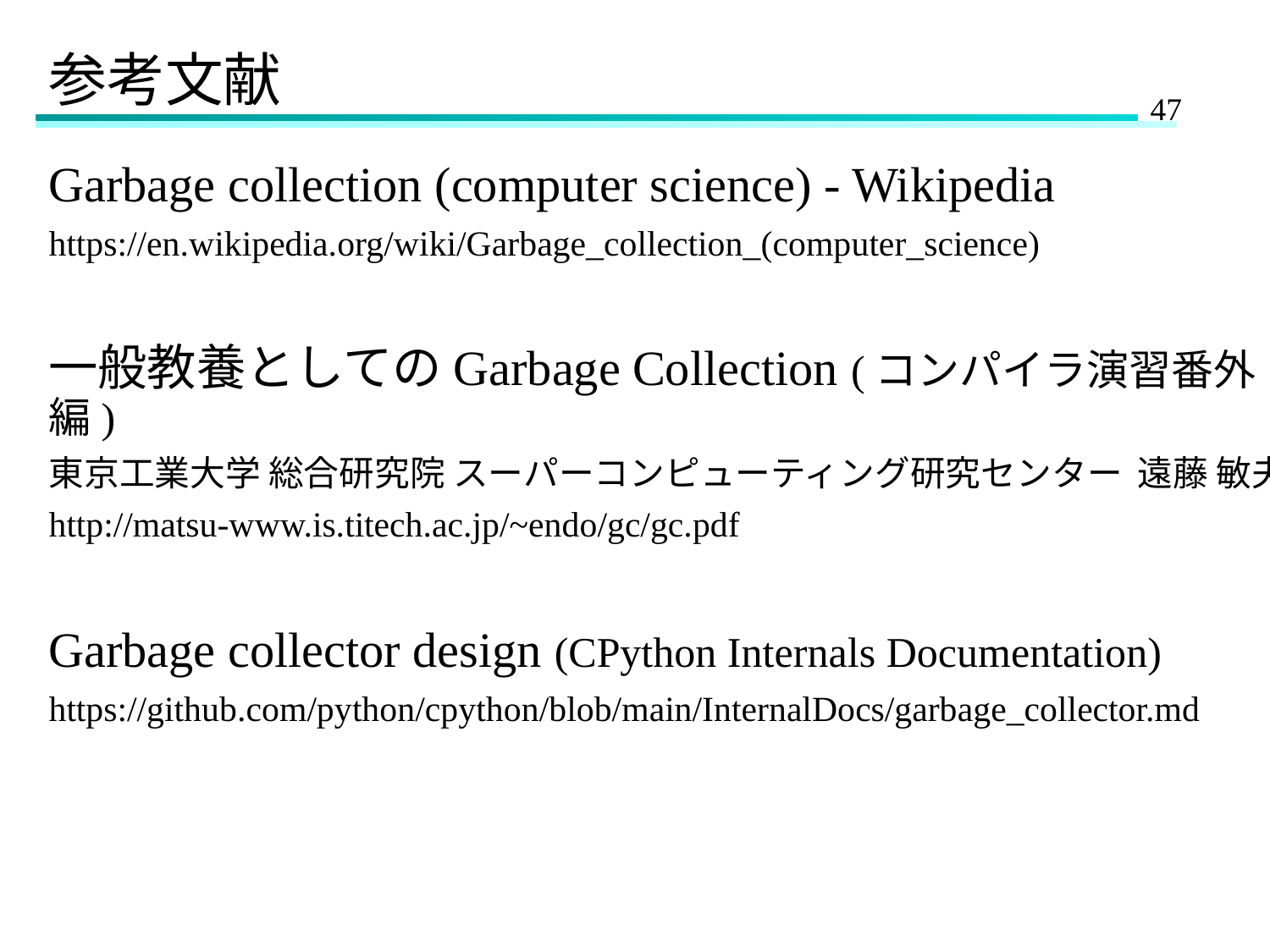

# 参考文献
Garbage collection (computer science) - Wikipedia
https://en.wikipedia.org/wiki/Garbage_collection_(computer_science)

一般教養としてのGarbage Collection (コンパイラ演習番外編)
東京工業大学 総合研究院 スーパーコンピューティング研究センター  遠藤 敏夫
http://matsu-www.is.titech.ac.jp/~endo/gc/gc.pdf

Garbage collector design (CPython Internals Documentation)
https://github.com/python/cpython/blob/main/InternalDocs/garbage_collector.md